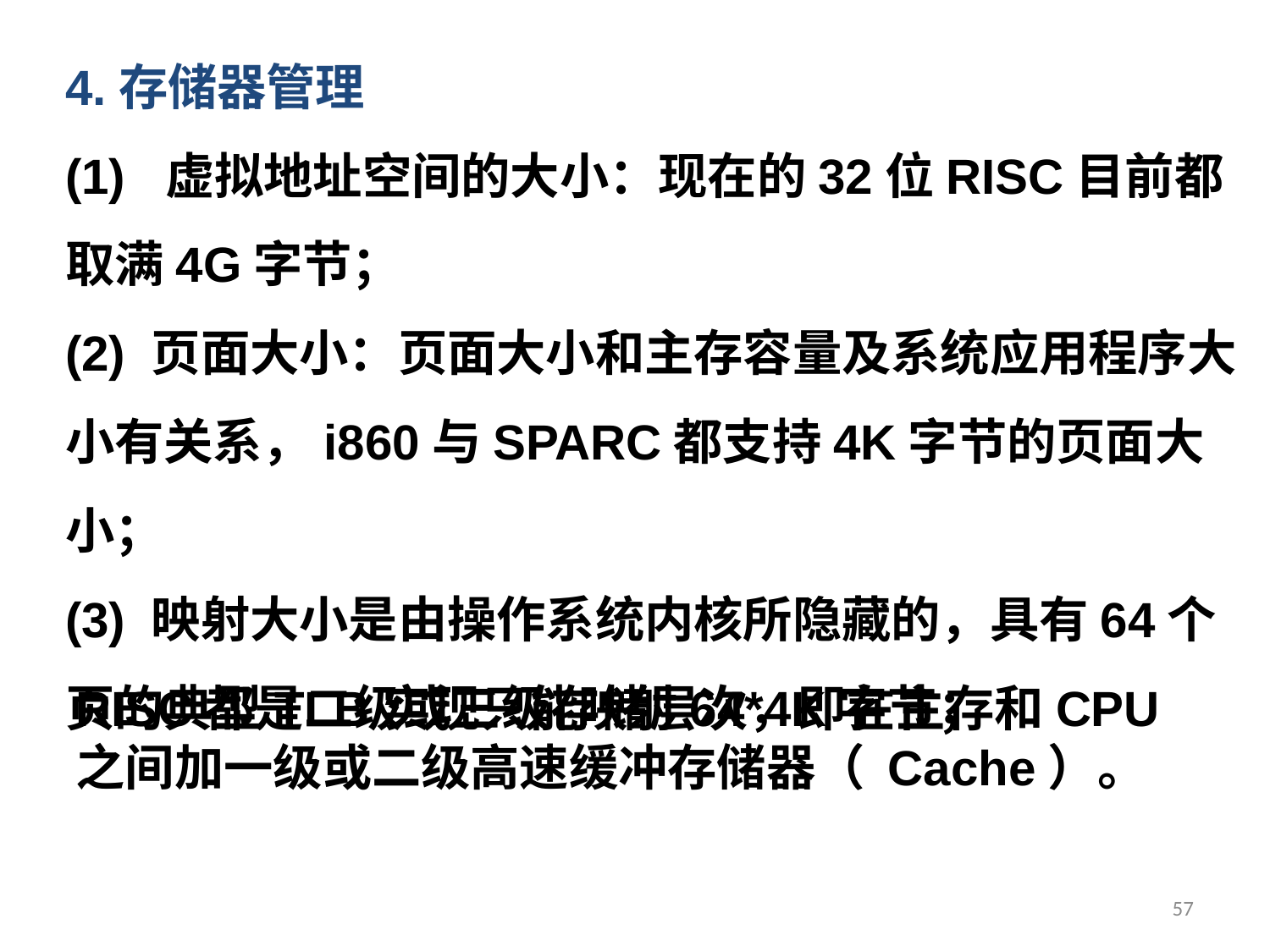

4.存储器管理
(1)  虚拟地址空间的大小：现在的32位RISC目前都取满4G字节；
(2) 页面大小：页面大小和主存容量及系统应用程序大小有关系，i860与SPARC都支持4K字节的页面大小；
(3) 映射大小是由操作系统内核所隐藏的，具有64个页的典型TLB实现只能映射64*4K字节；
RISC都是二级或三级存储层次，即在主存和CPU之间加一级或二级高速缓冲存储器（ Cache）。
57